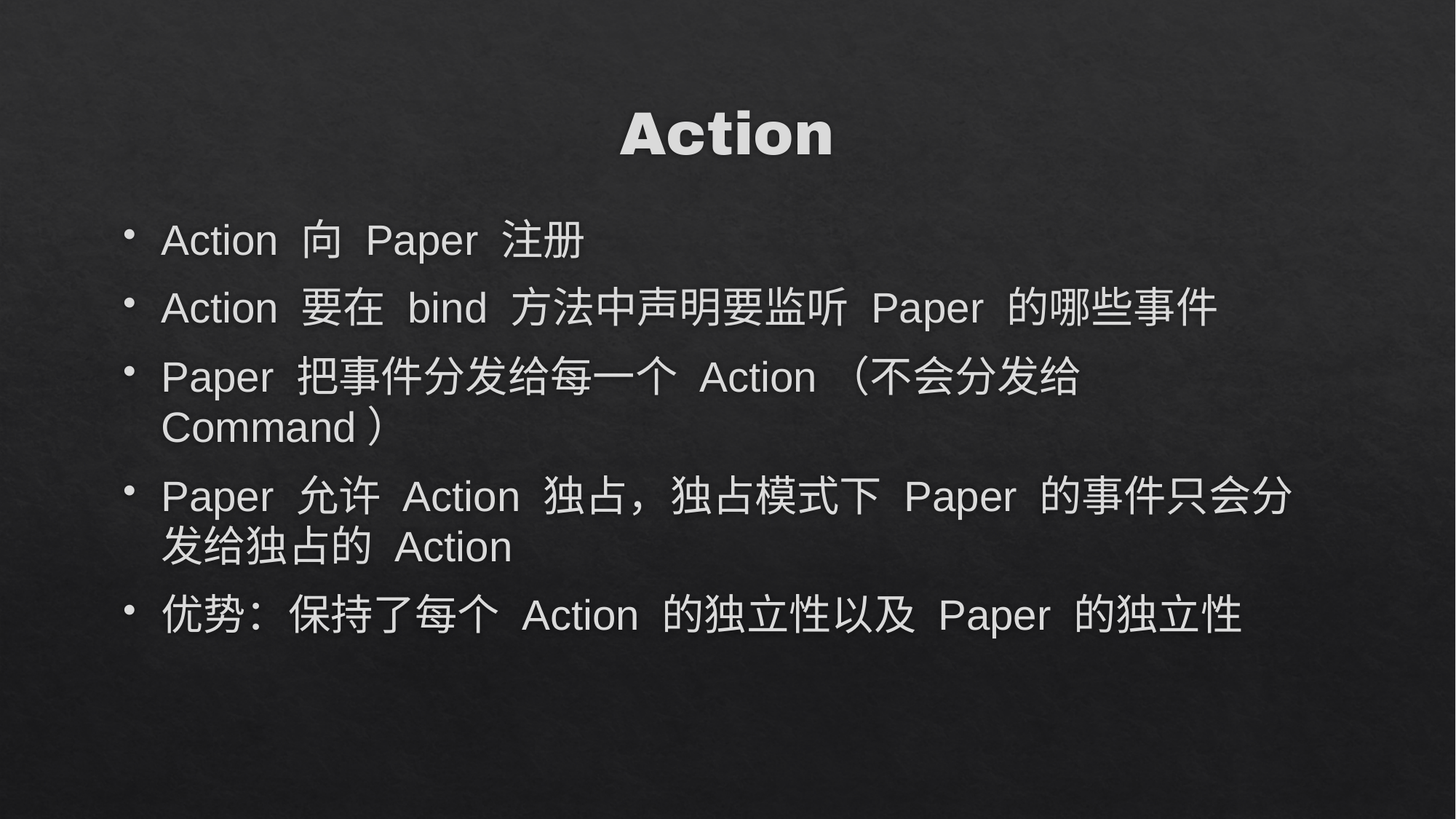

# Action
Action 向 Paper 注册
Action 要在 bind 方法中声明要监听 Paper 的哪些事件
Paper 把事件分发给每一个 Action（不会分发给Command）
Paper 允许 Action 独占，独占模式下 Paper 的事件只会分发给独占的 Action
优势：保持了每个 Action 的独立性以及 Paper 的独立性